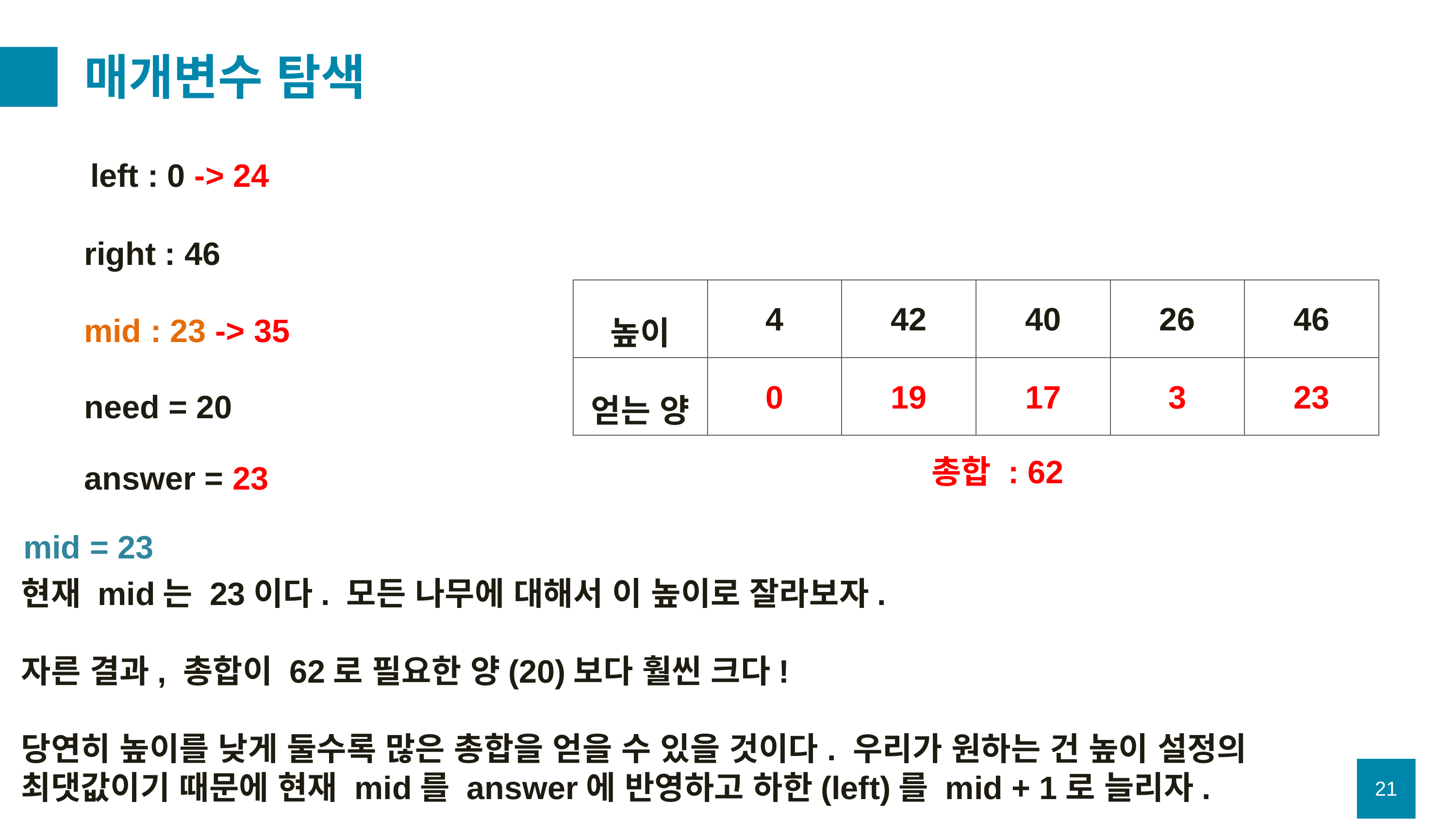

# 매개변수 탐색
left : 0 -> 24
right : 46
| 높이 | 4 | 42 | 40 | 26 | 46 |
| --- | --- | --- | --- | --- | --- |
| 얻는 양 | 0 | 19 | 17 | 3 | 23 |
mid : 23 -> 35
need = 20
총합 : 62
answer = 23
mid = 23
현재 mid는 23이다. 모든 나무에 대해서 이 높이로 잘라보자.

자른 결과, 총합이 62로 필요한 양(20)보다 훨씬 크다!

당연히 높이를 낮게 둘수록 많은 총합을 얻을 수 있을 것이다. 우리가 원하는 건 높이 설정의 최댓값이기 때문에 현재 mid를 answer에 반영하고 하한(left)를 mid + 1로 늘리자.
21